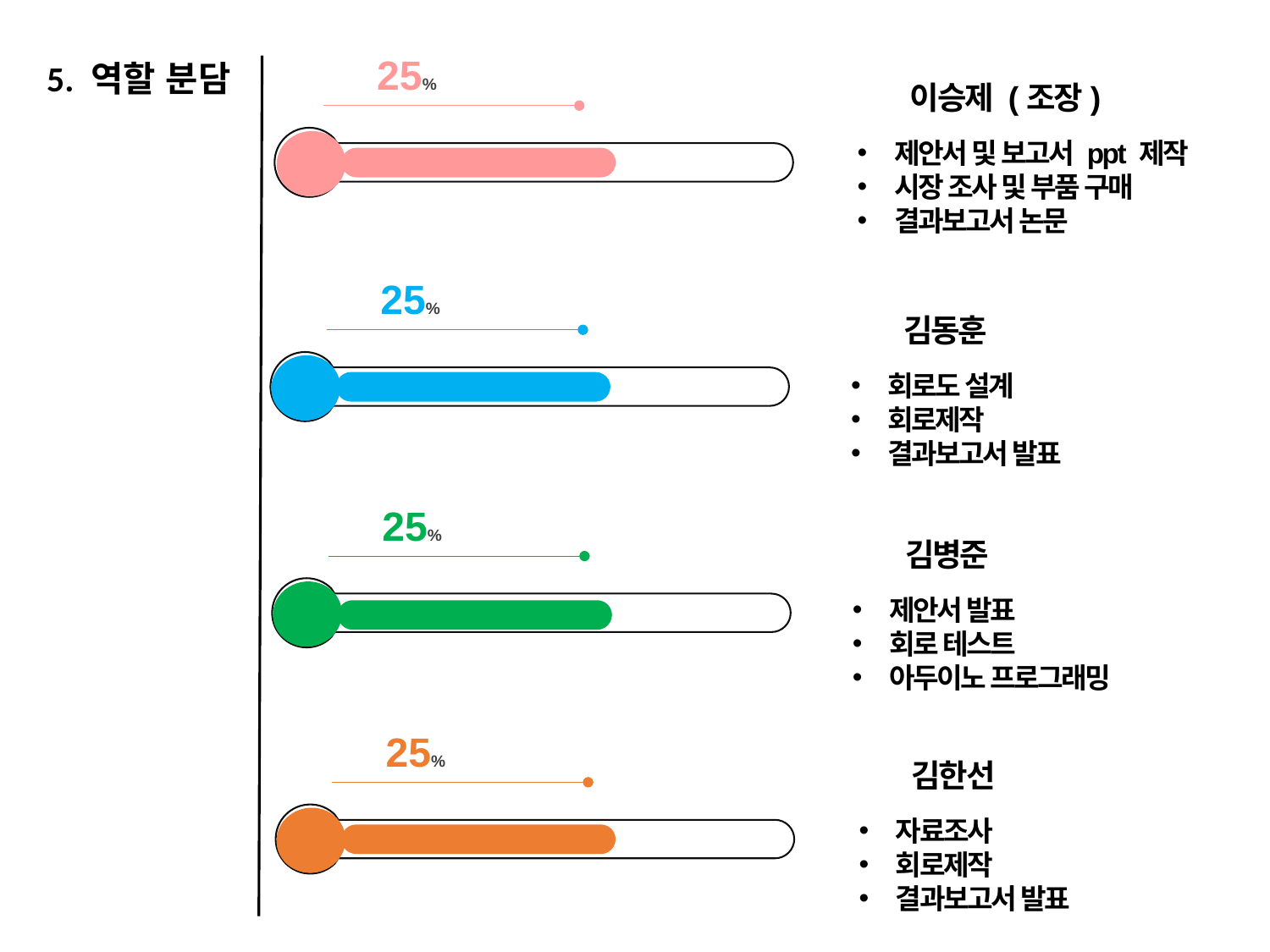

25%
5. 역할 분담
       이승제 (조장)

제안서 및 보고서 ppt 제작
시장 조사 및 부품 구매
결과보고서 논문

25%
       김동훈

회로도 설계
회로제작
결과보고서 발표

25%
       김병준

제안서 발표
회로 테스트
아두이노 프로그래밍

25%
       김한선

자료조사
회로제작
결과보고서 발표